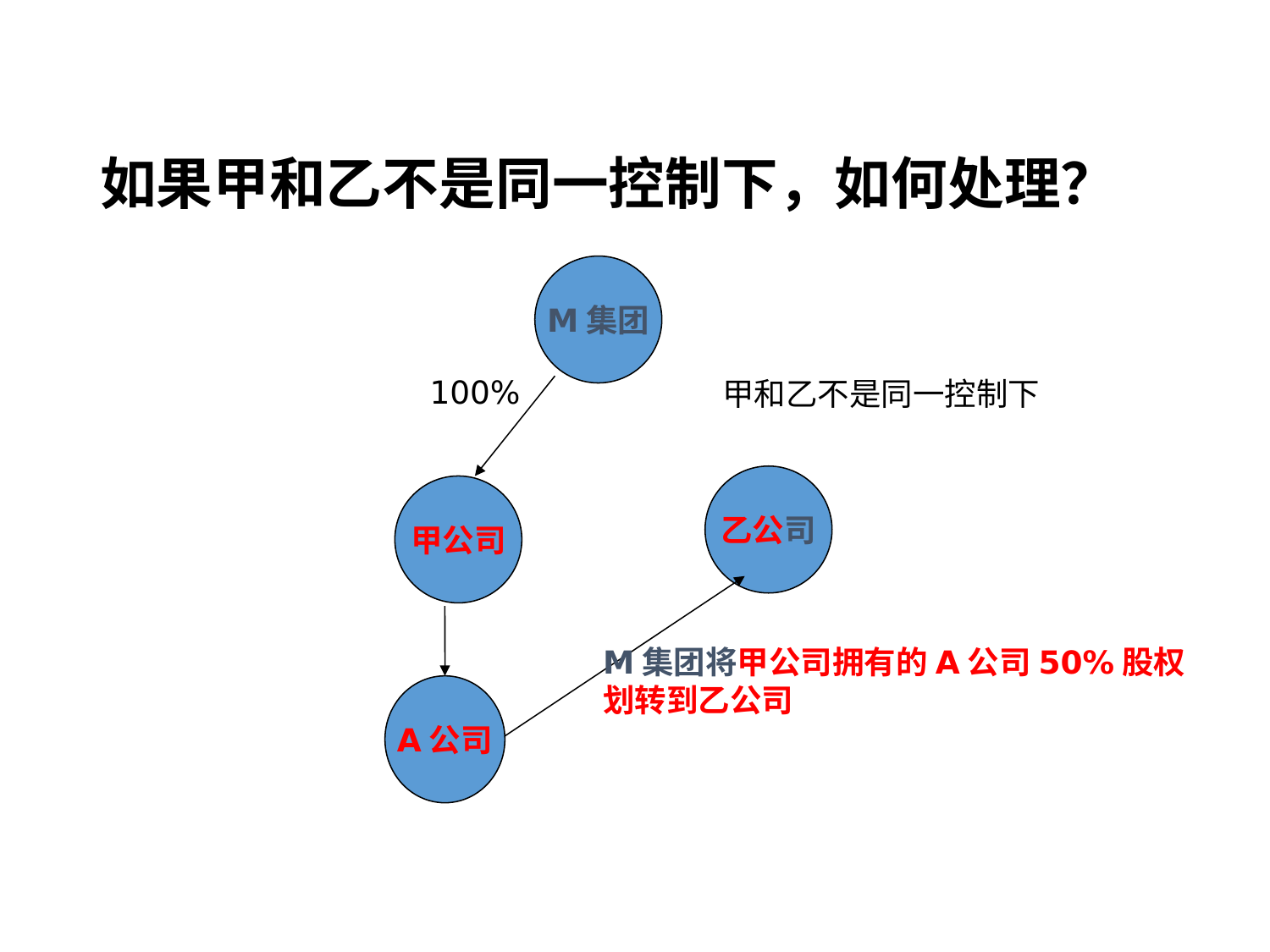

# 如果甲和乙不是同一控制下，如何处理？

M集团
100%
甲和乙不是同一控制下

乙公司
甲公司

M集团将甲公司拥有的A公司50%股权
划转到乙公司
A公司